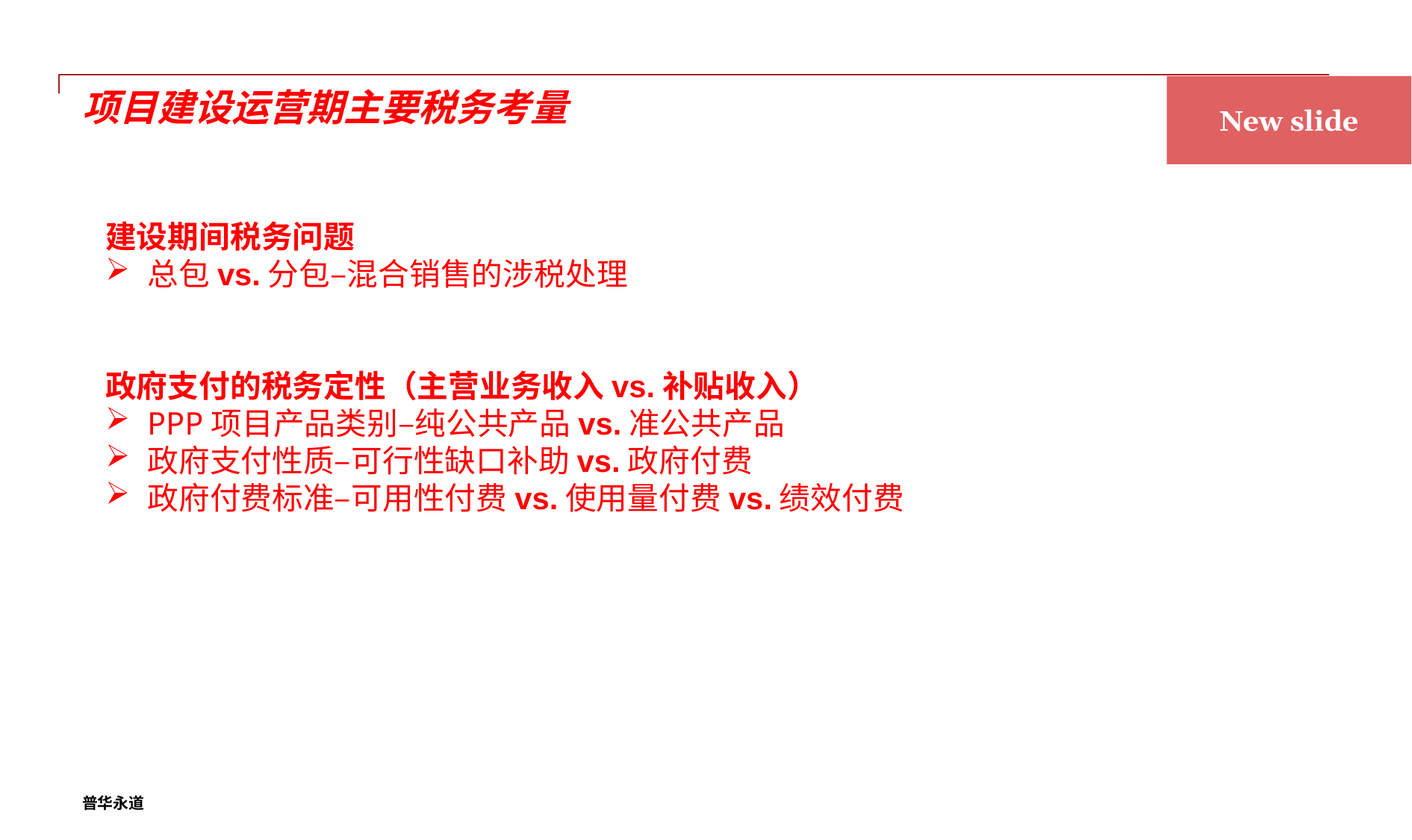

New slide
# 项目建设运营期主要税务考量
建设期间税务问题
总包vs.分包–混合销售的涉税处理

政府支付的税务定性（主营业务收入vs.补贴收入）
PPP项目产品类别–纯公共产品vs.准公共产品
政府支付性质–可行性缺口补助vs.政府付费
政府付费标准–可用性付费vs.使用量付费vs.绩效付费